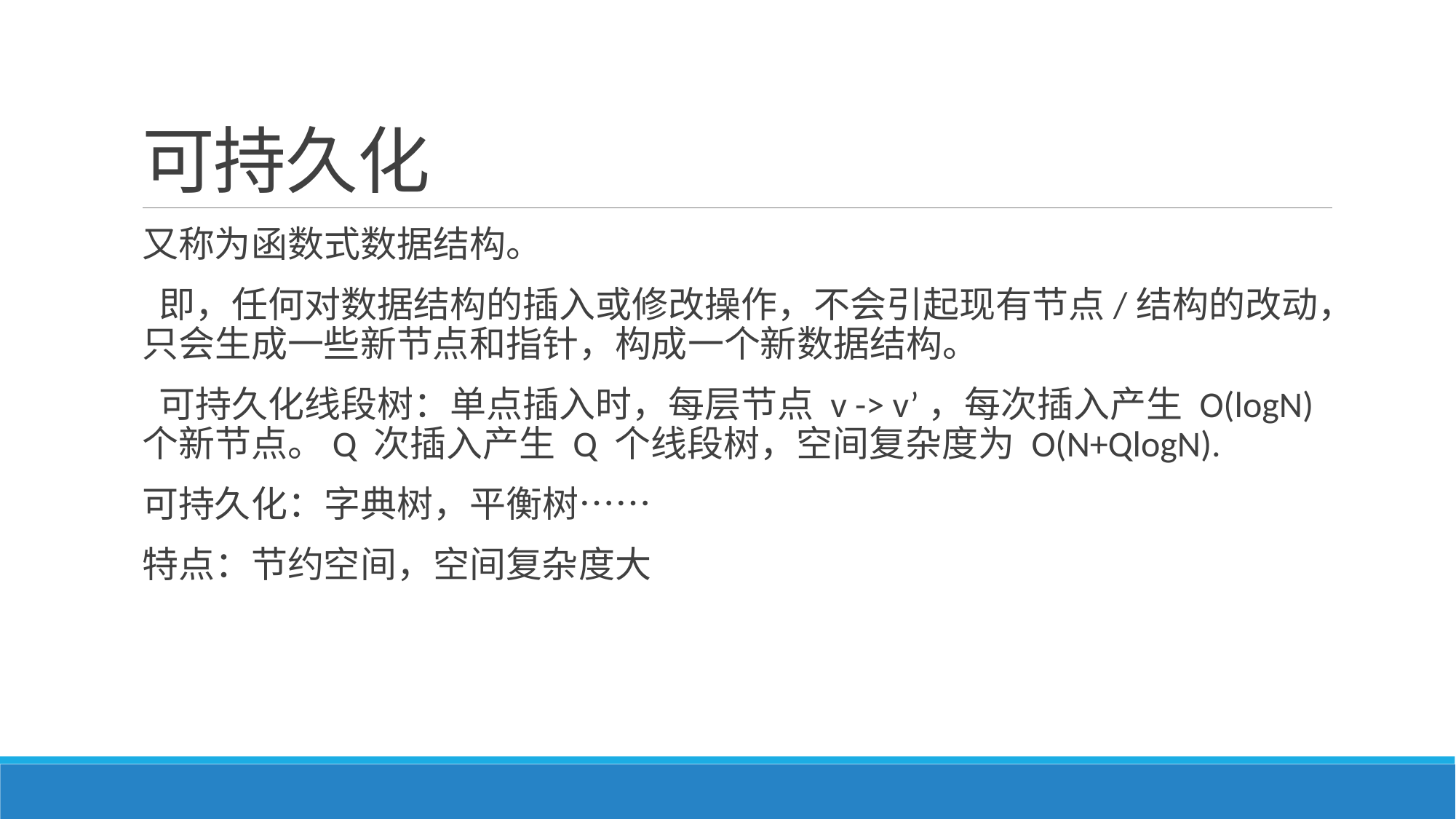

# 可持久化
又称为函数式数据结构。
 即，任何对数据结构的插入或修改操作，不会引起现有节点/结构的改动，只会生成一些新节点和指针，构成一个新数据结构。
 可持久化线段树：单点插入时，每层节点 v -> v’，每次插入产生 O(logN) 个新节点。Q 次插入产生 Q 个线段树，空间复杂度为 O(N+QlogN).
可持久化：字典树，平衡树……
特点：节约空间，空间复杂度大